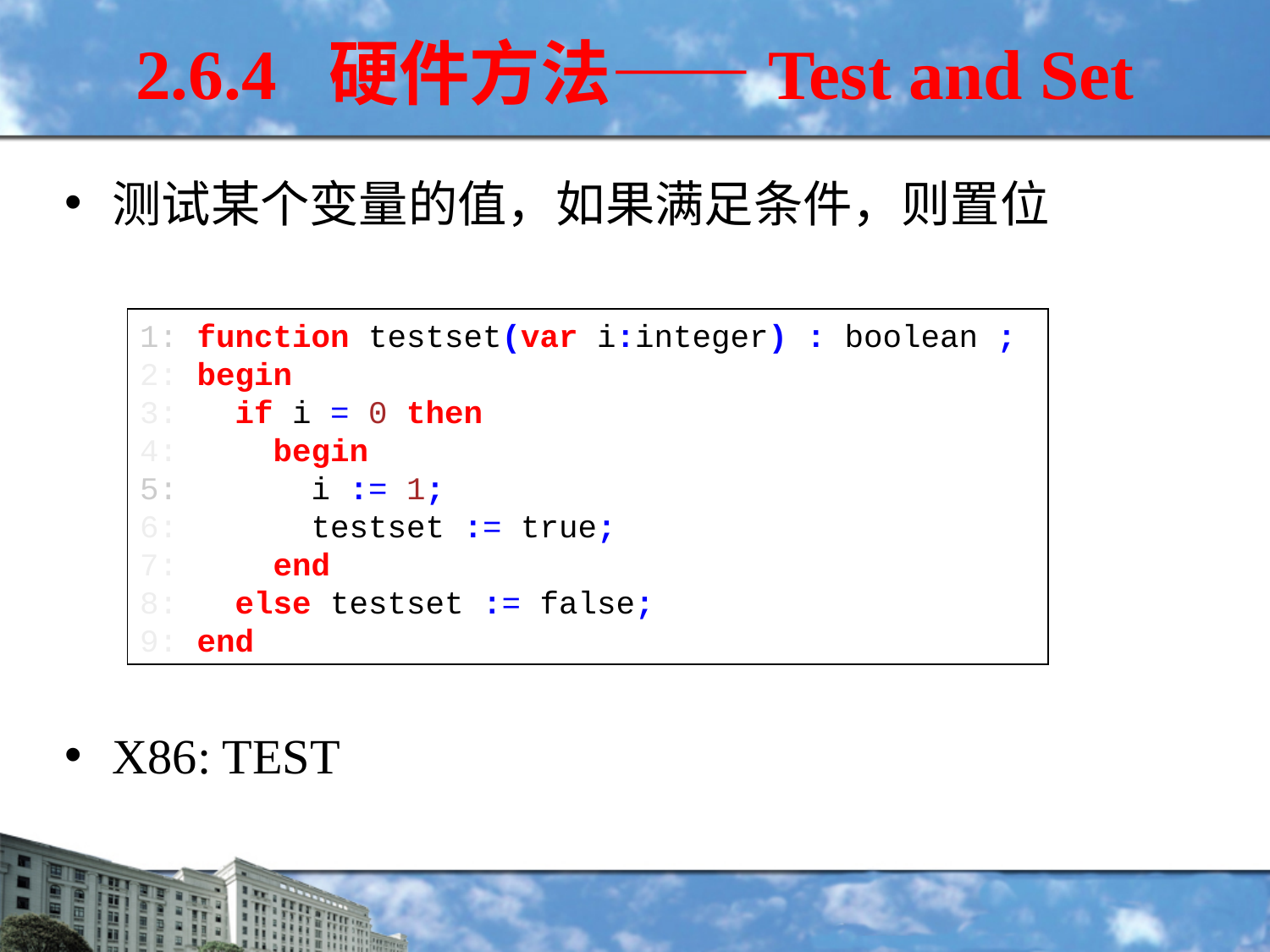

2.6.4  硬件方法——Test and Set
测试某个变量的值，如果满足条件，则置位

X86: TEST

1: function testset(var i:integer) : boolean ;
2: begin
3:   if i = 0 then
4:     begin
5:       i := 1;
6:       testset := true;
7:     end
8:   else testset := false;
9: end